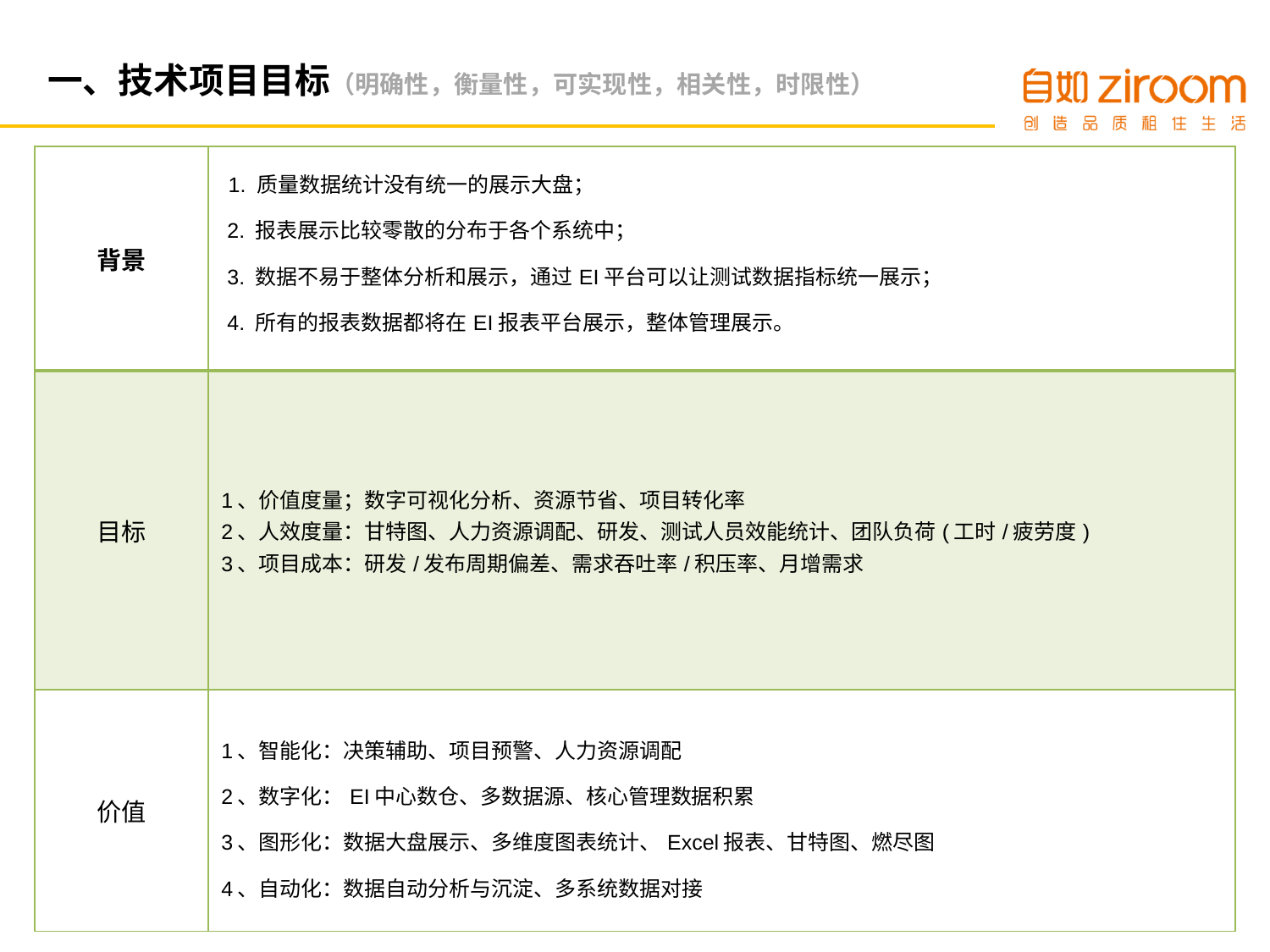

# 一、技术项目目标（明确性，衡量性，可实现性，相关性，时限性）
| 背景 | 1. 质量数据统计没有统一的展示大盘；  2. 报表展示比较零散的分布于各个系统中；  3. 数据不易于整体分析和展示，通过EI平台可以让测试数据指标统一展示；  4. 所有的报表数据都将在EI报表平台展示，整体管理展示。 |
| --- | --- |
| 目标 | 1、价值度量；数字可视化分析、资源节省、项目转化率 2、人效度量：甘特图、人力资源调配、研发、测试人员效能统计、团队负荷(工时/疲劳度) 3、项目成本：研发/发布周期偏差、需求吞吐率/积压率、月增需求 |
| 价值 | 1、智能化：决策辅助、项目预警、人力资源调配 2、数字化：EI中心数仓、多数据源、核心管理数据积累 3、图形化：数据大盘展示、多维度图表统计、Excel报表、甘特图、燃尽图 4、自动化：数据自动分析与沉淀、多系统数据对接 |